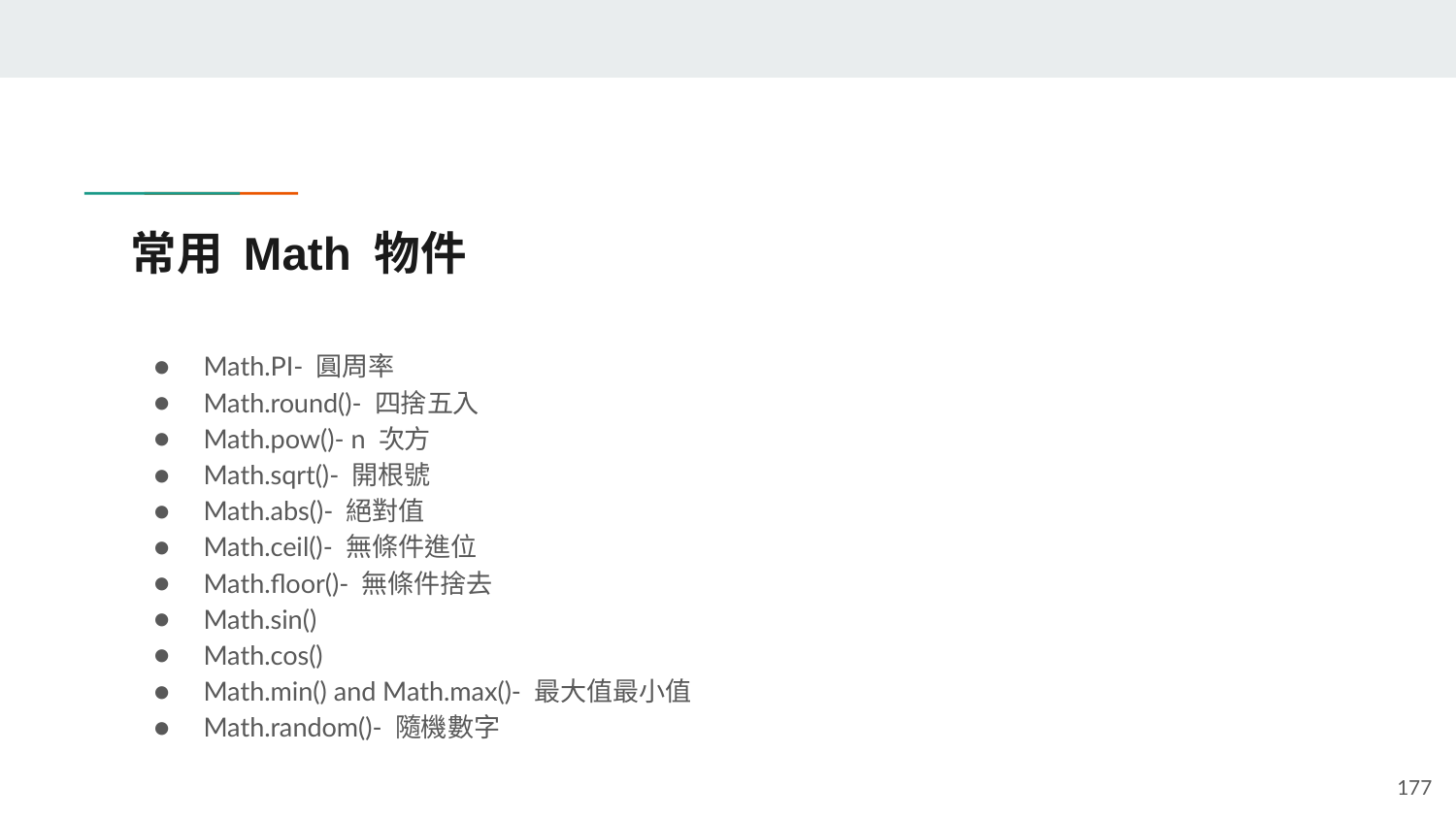

# 常用 Math 物件
Math.PI- 圓周率
Math.round()- 四捨五入
Math.pow()- n 次方
Math.sqrt()- 開根號
Math.abs()- 絕對值
Math.ceil()- 無條件進位
Math.floor()- 無條件捨去
Math.sin()
Math.cos()
Math.min() and Math.max()- 最大值最小值
Math.random()- 隨機數字

177